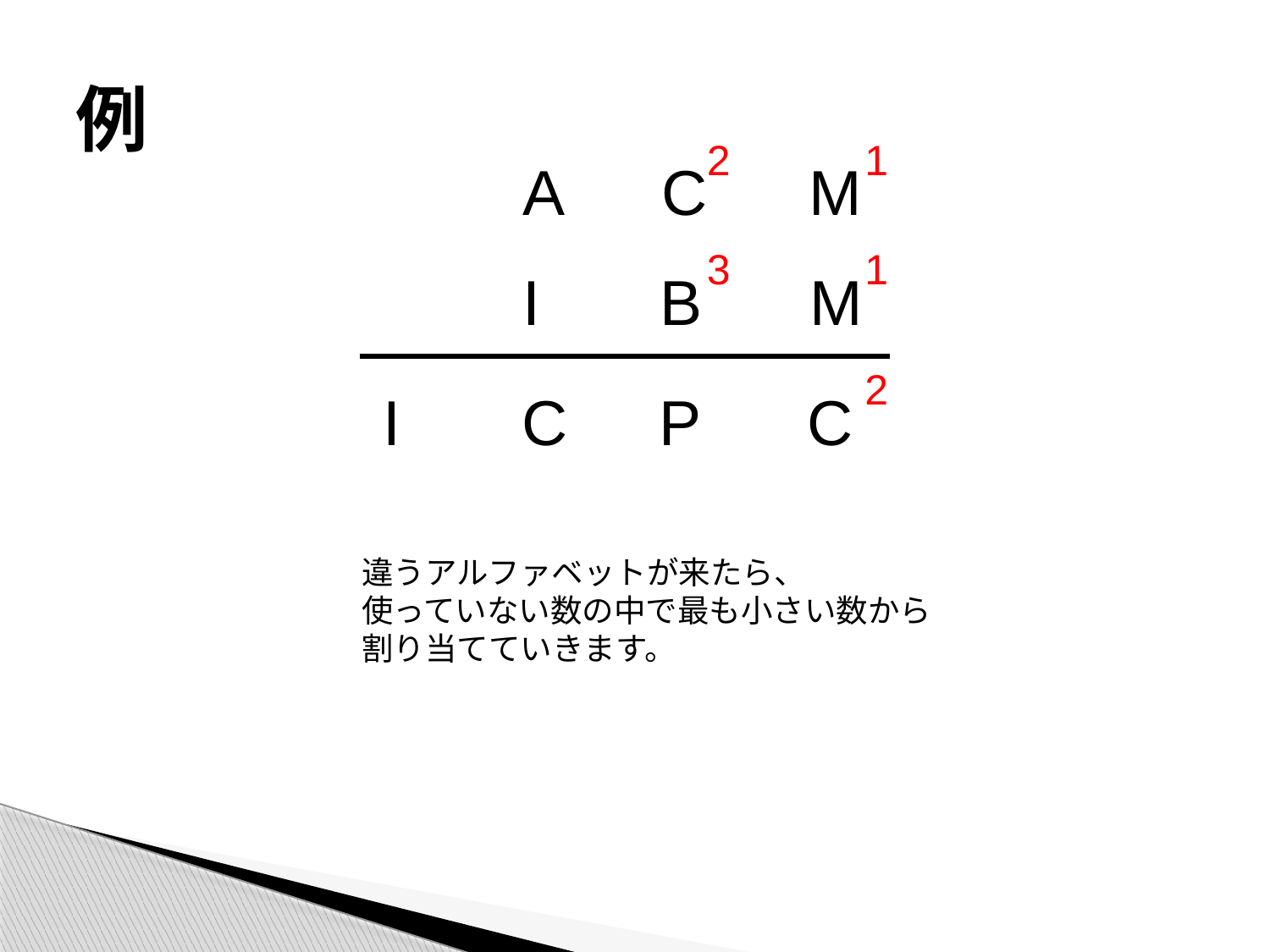

# 例
2
1
A
C
M
3
1
I
B
M
2
I
C
P
C
違うアルファベットが来たら、
使っていない数の中で最も小さい数から
割り当てていきます。